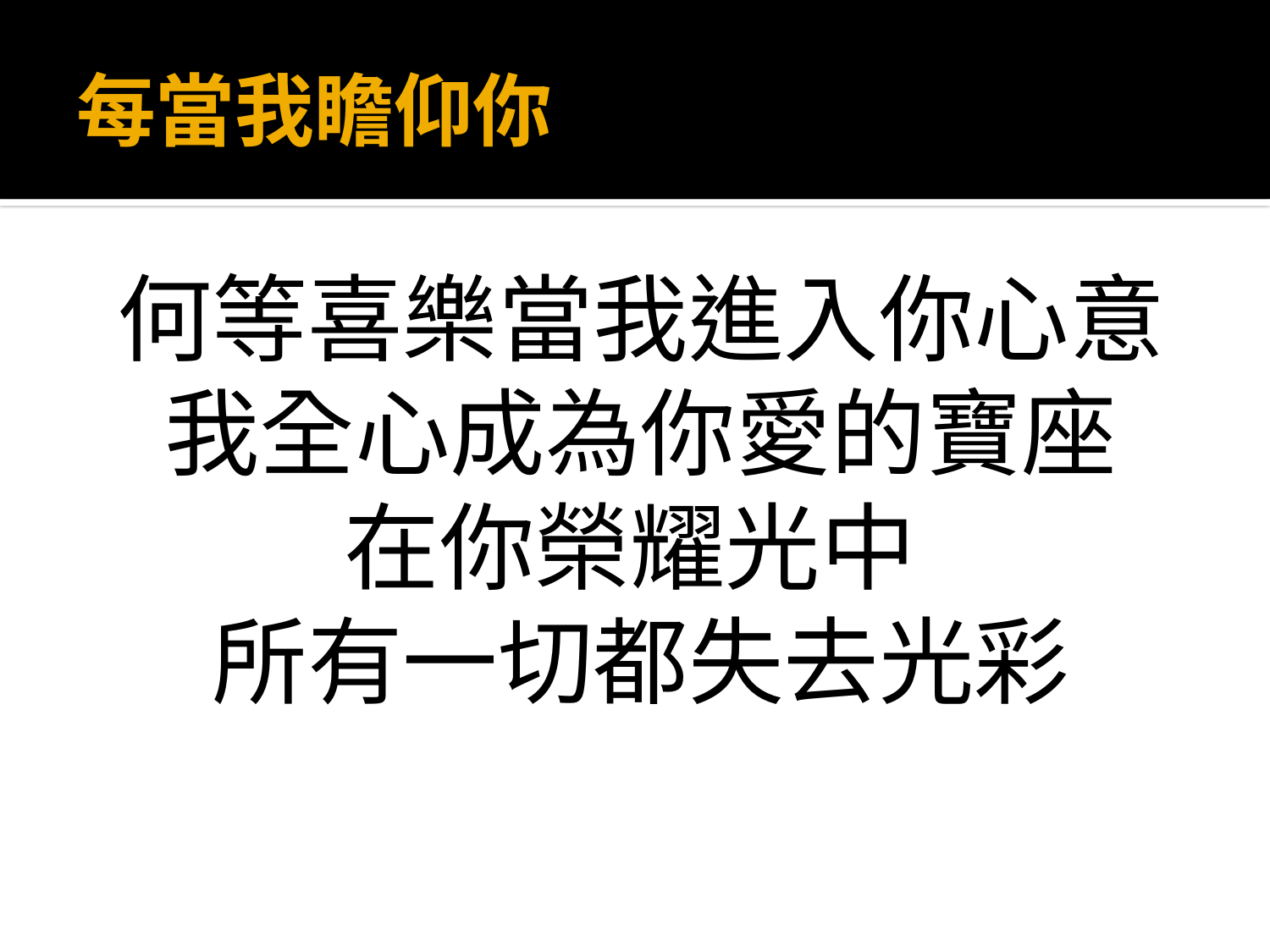

# 每當我瞻仰你
何等喜樂當我進入你心意
我全心成為你愛的寶座
在你榮耀光中
所有一切都失去光彩